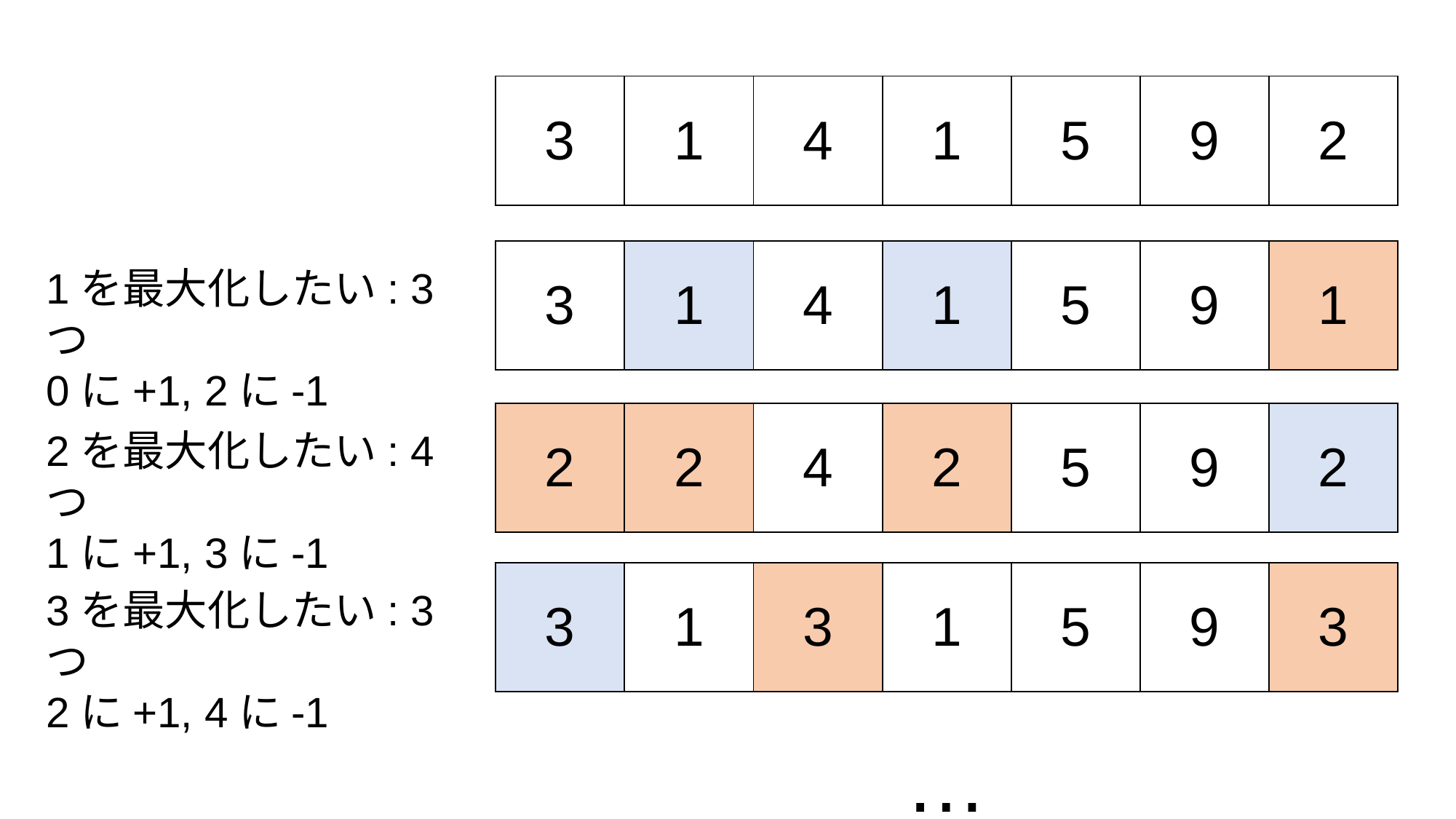

| 3 | 1 | 4 | 1 | 5 | 9 | 2 |
| --- | --- | --- | --- | --- | --- | --- |
| 3 | 1 | 4 | 1 | 5 | 9 | 1 |
| --- | --- | --- | --- | --- | --- | --- |
1を最大化したい: 3つ
0に+1, 2に-1
| 2 | 2 | 4 | 2 | 5 | 9 | 2 |
| --- | --- | --- | --- | --- | --- | --- |
2を最大化したい: 4つ
1に+1, 3に-1
| 3 | 1 | 3 | 1 | 5 | 9 | 3 |
| --- | --- | --- | --- | --- | --- | --- |
3を最大化したい: 3つ
2に+1, 4に-1
…